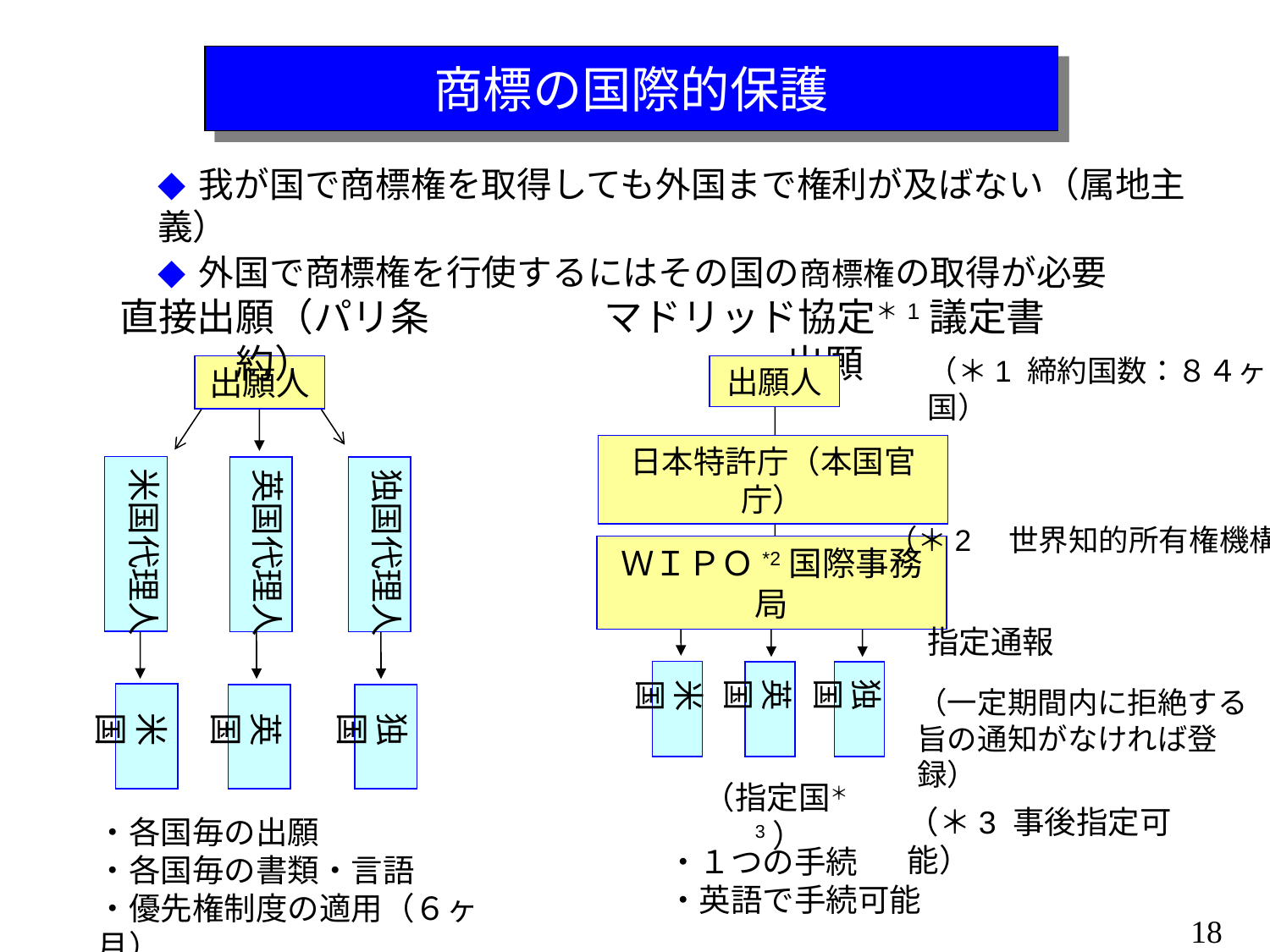

商標の国際的保護
◆ 我が国で商標権を取得しても外国まで権利が及ばない（属地主義）
◆ 外国で商標権を行使するにはその国の商標権の取得が必要
直接出願（パリ条約）
マドリッド協定＊1議定書出願
（＊1 締約国数：８４ヶ国）
出願人

米国代理人

英国代理人

独国代理人

米国

英国

独国
出願人

日本特許庁（本国官庁）

（＊2　世界知的所有権機構）
ＷＩＰＯ*2国際事務局

米国

独国
指定通報

英国
（一定期間内に拒絶する旨の通知がなければ登録）
（指定国＊3）
（＊3 事後指定可能）
・各国毎の出願
・各国毎の書類・言語
・優先権制度の適用（６ヶ月）
・１つの手続
・英語で手続可能
18